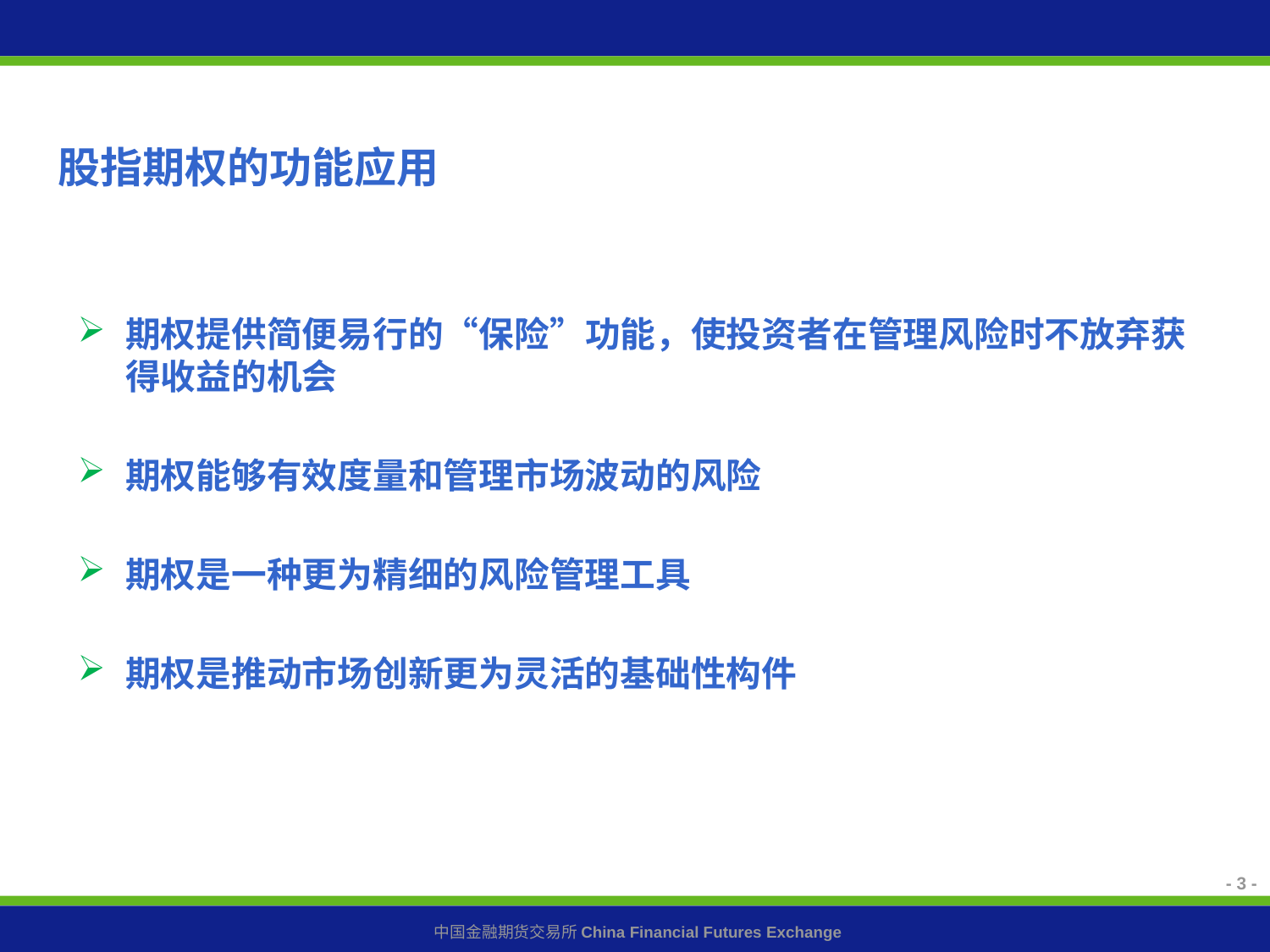

# 股指期权的功能应用
期权提供简便易行的“保险”功能，使投资者在管理风险时不放弃获得收益的机会

期权能够有效度量和管理市场波动的风险

期权是一种更为精细的风险管理工具

期权是推动市场创新更为灵活的基础性构件
- 3 -